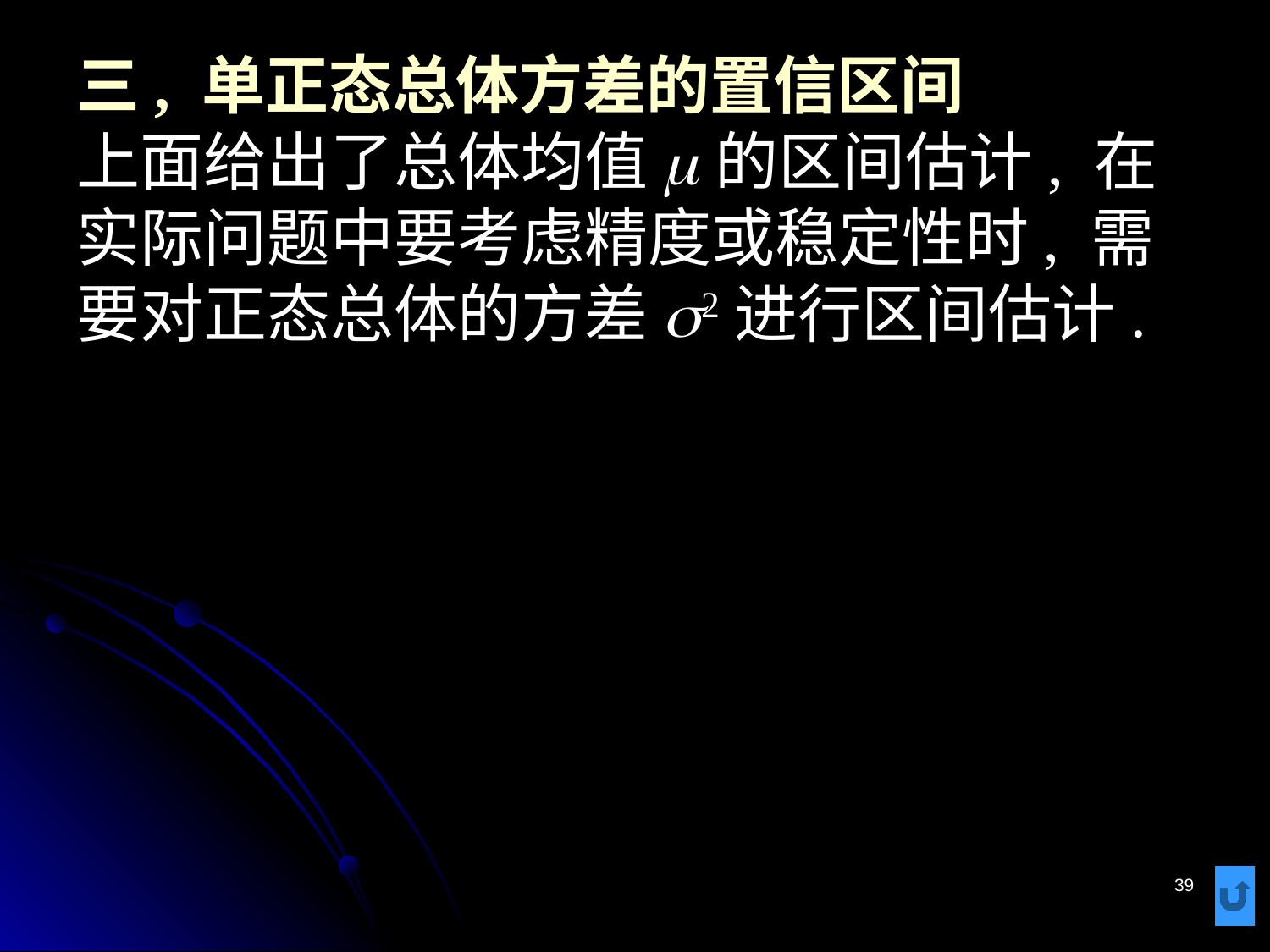

# 三, 单正态总体方差的置信区间 上面给出了总体均值μ的区间估计, 在实际问题中要考虑精度或稳定性时, 需要对正态总体的方差σ2进行区间估计.
39